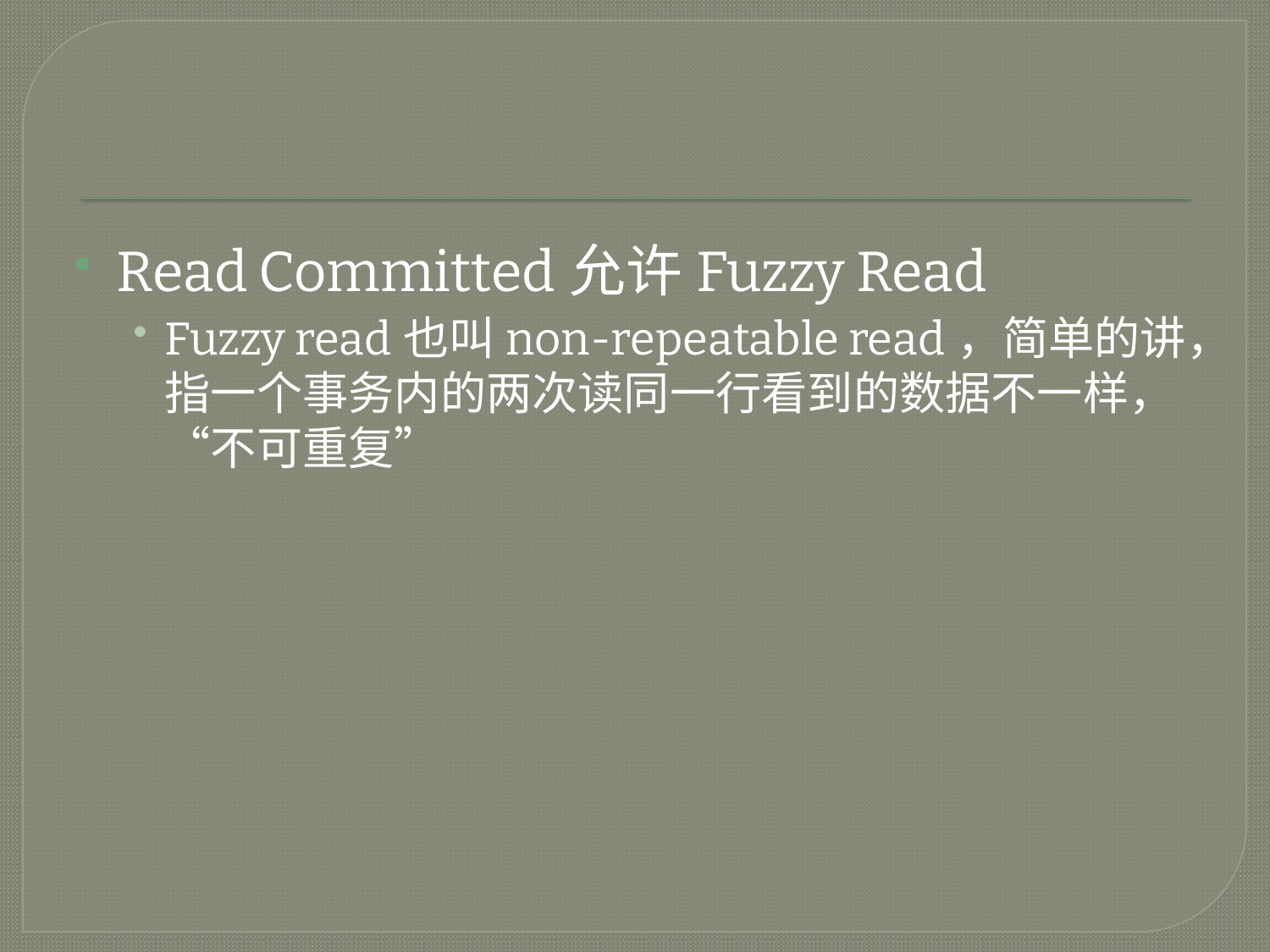

#
Read Committed允许Fuzzy Read
Fuzzy read也叫non-repeatable read，简单的讲，指一个事务内的两次读同一行看到的数据不一样，“不可重复”